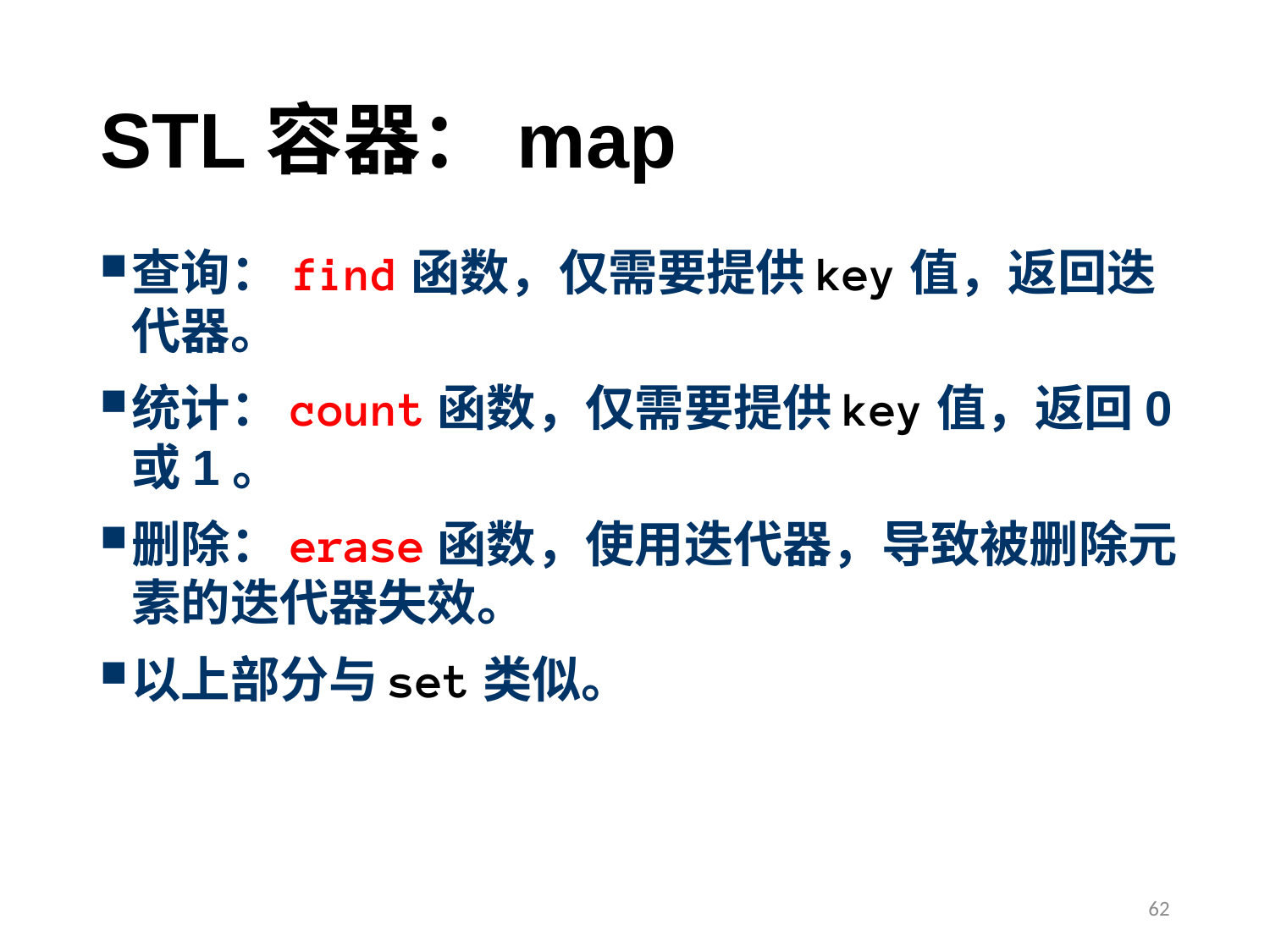

# STL容器：map
查询：find函数，仅需要提供key值，返回迭代器。
统计：count函数，仅需要提供key值，返回0或1。
删除：erase函数，使用迭代器，导致被删除元素的迭代器失效。
以上部分与set类似。
62